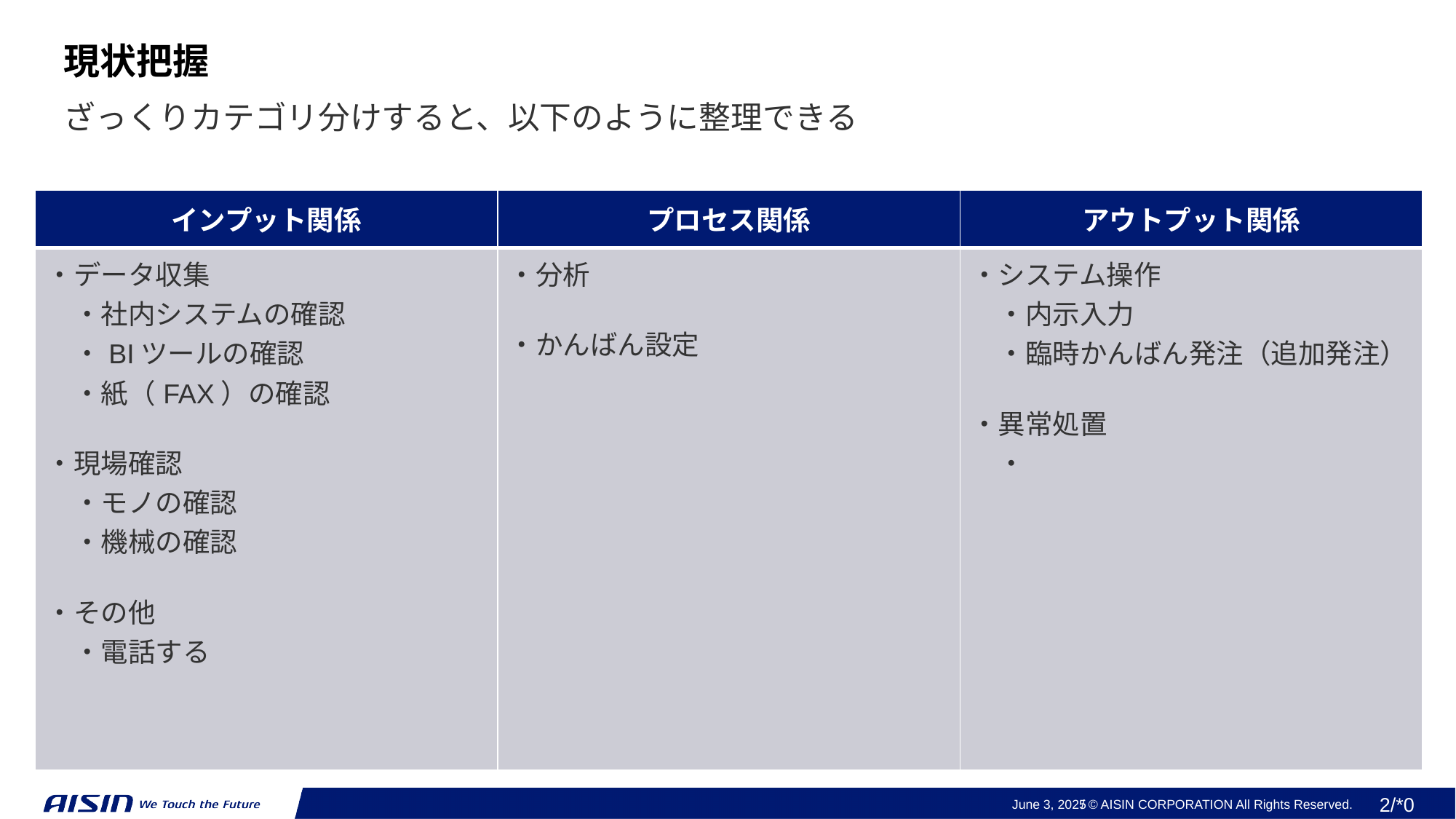

現状把握
ざっくりカテゴリ分けすると、以下のように整理できる
| インプット関係 | プロセス関係 | アウトプット関係 |
| --- | --- | --- |
| ・データ収集 　・社内システムの確認 　・BIツールの確認 　・紙（FAX）の確認 ・現場確認 　・モノの確認 　・機械の確認 ・その他 　・電話する | ・分析 ・かんばん設定 | ・システム操作 　・内示入力 　・臨時かんばん発注（追加発注） ・異常処置 　・ |
June 3, 2025